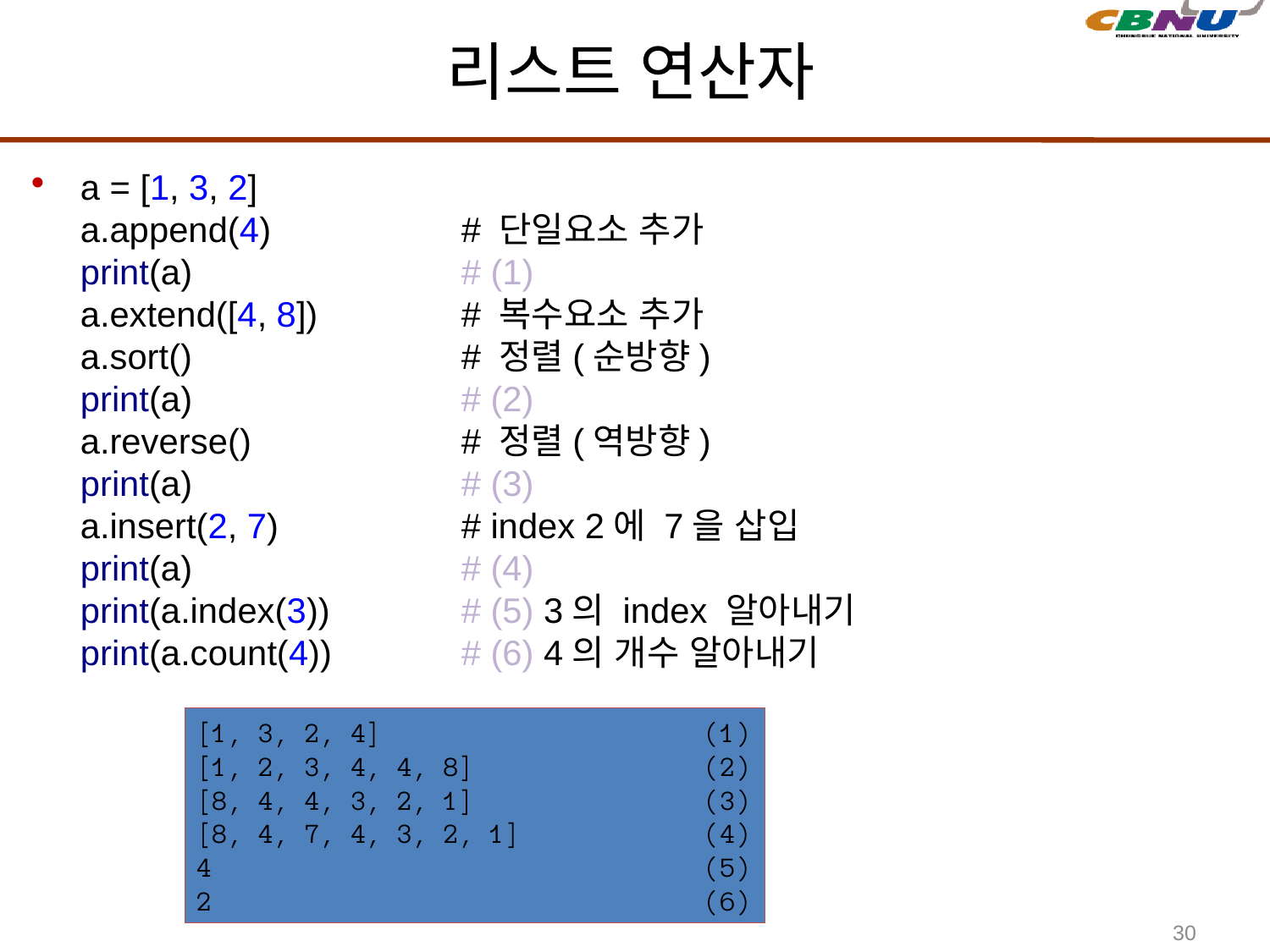

# 리스트 연산자
a = [1, 3, 2]
a.append(4)		# 단일요소 추가
print(a)			# (1)
a.extend([4, 8])		# 복수요소 추가
a.sort()			# 정렬(순방향)
print(a)			# (2)
a.reverse()		# 정렬(역방향)
print(a)			# (3)
a.insert(2, 7)		# index 2에 7을 삽입
print(a)			# (4)
print(a.index(3))		# (5) 3의 index 알아내기
print(a.count(4))		# (6) 4의 개수 알아내기
[1, 3, 2, 4]			(1)
[1, 2, 3, 4, 4, 8]		(2)
[8, 4, 4, 3, 2, 1]		(3)
[8, 4, 7, 4, 3, 2, 1]		(4)
4				(5)
2				(6)
30